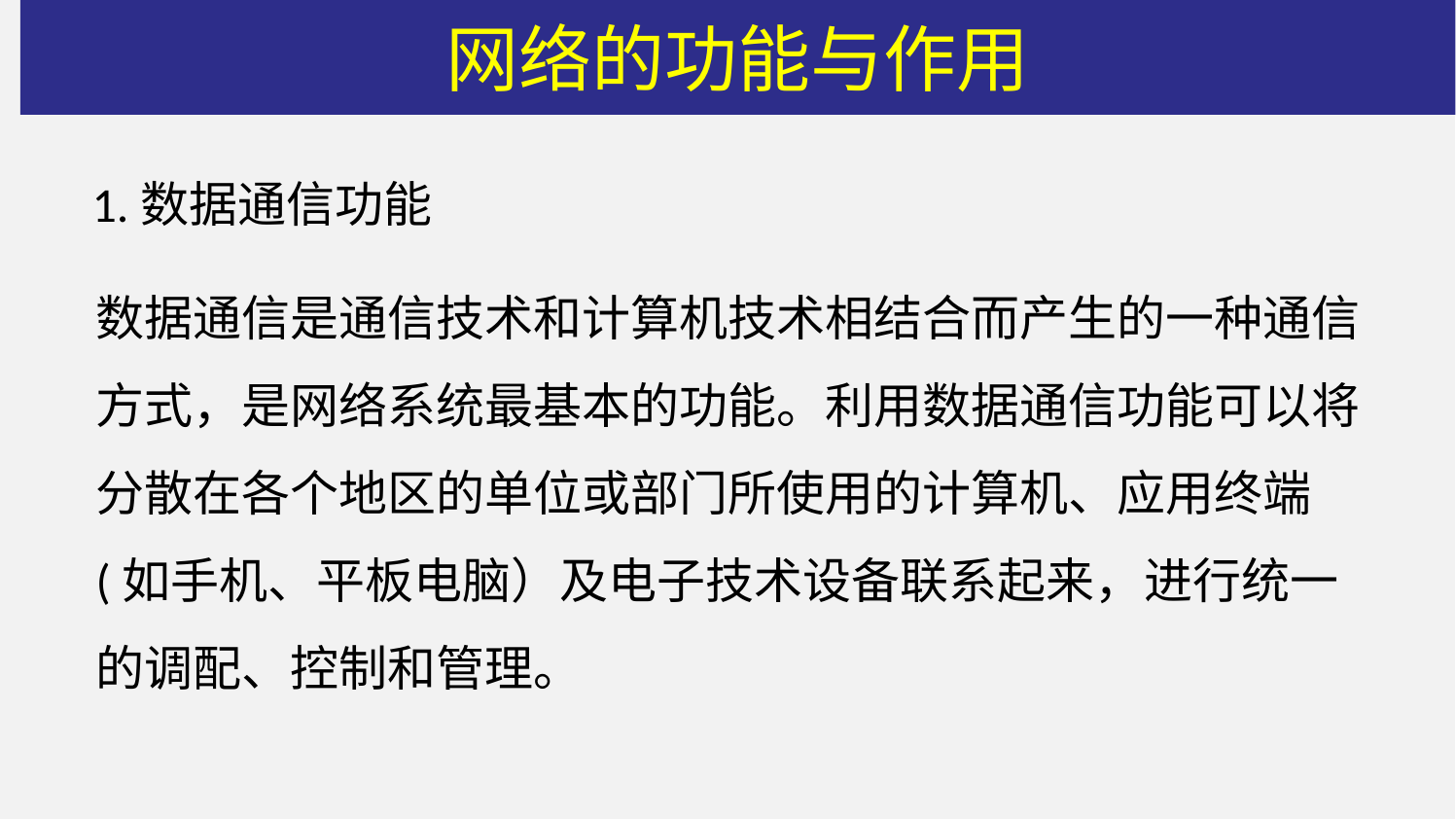

# 网络的功能与作用
1.数据通信功能
数据通信是通信技术和计算机技术相结合而产生的一种通信方式，是网络系统最基本的功能。利用数据通信功能可以将分散在各个地区的单位或部门所使用的计算机、应用终端(如手机、平板电脑）及电子技术设备联系起来，进行统一的调配、控制和管理。